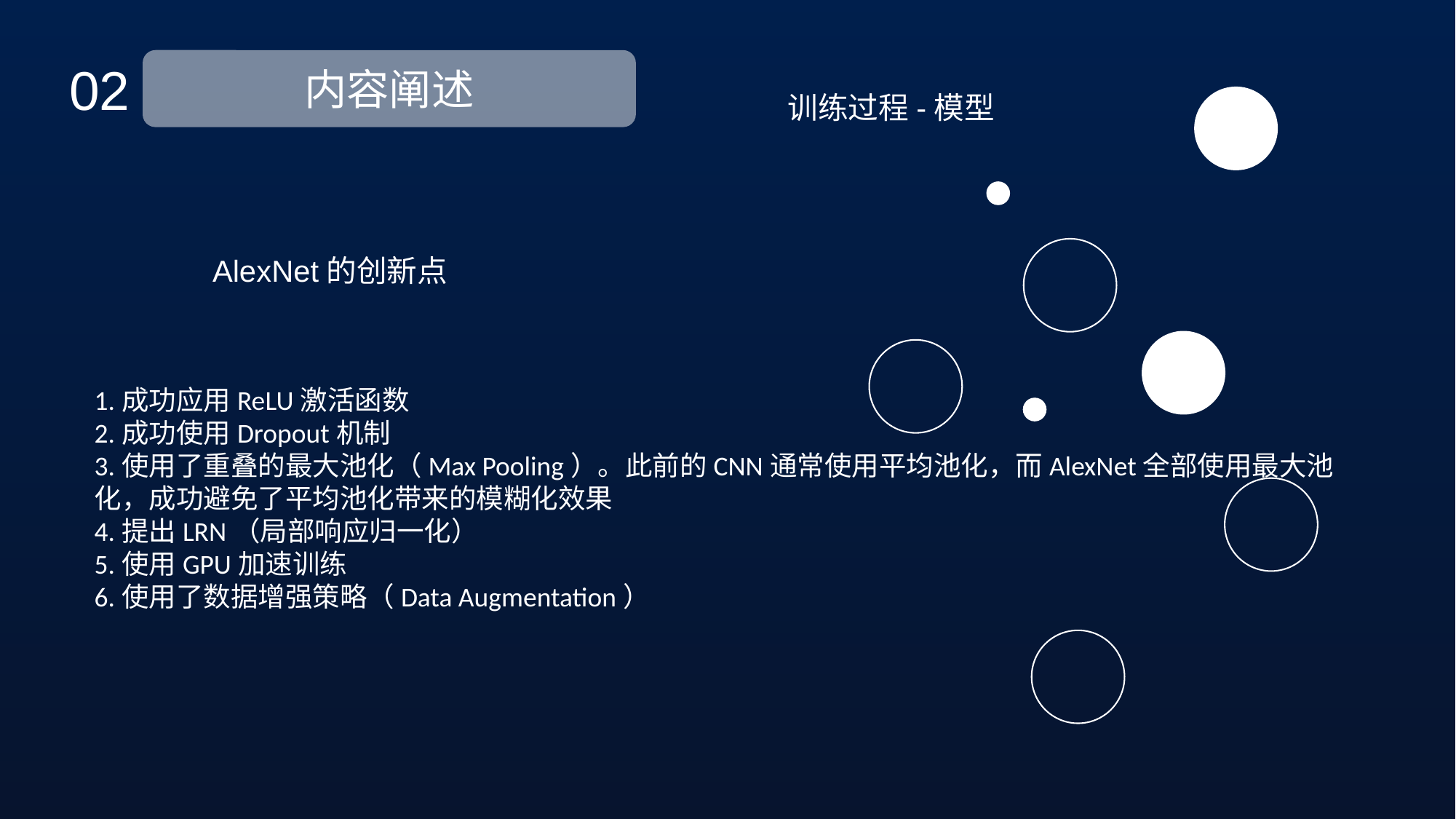

02
内容阐述
训练过程-模型

AlexNet的创新点

1.成功应用ReLU激活函数
2.成功使用Dropout机制
3.使用了重叠的最大池化（Max Pooling）。此前的CNN通常使用平均池化，而AlexNet全部使用最大池化，成功避免了平均池化带来的模糊化效果
4.提出LRN（局部响应归一化）
5.使用GPU加速训练
6.使用了数据增强策略（Data Augmentation）